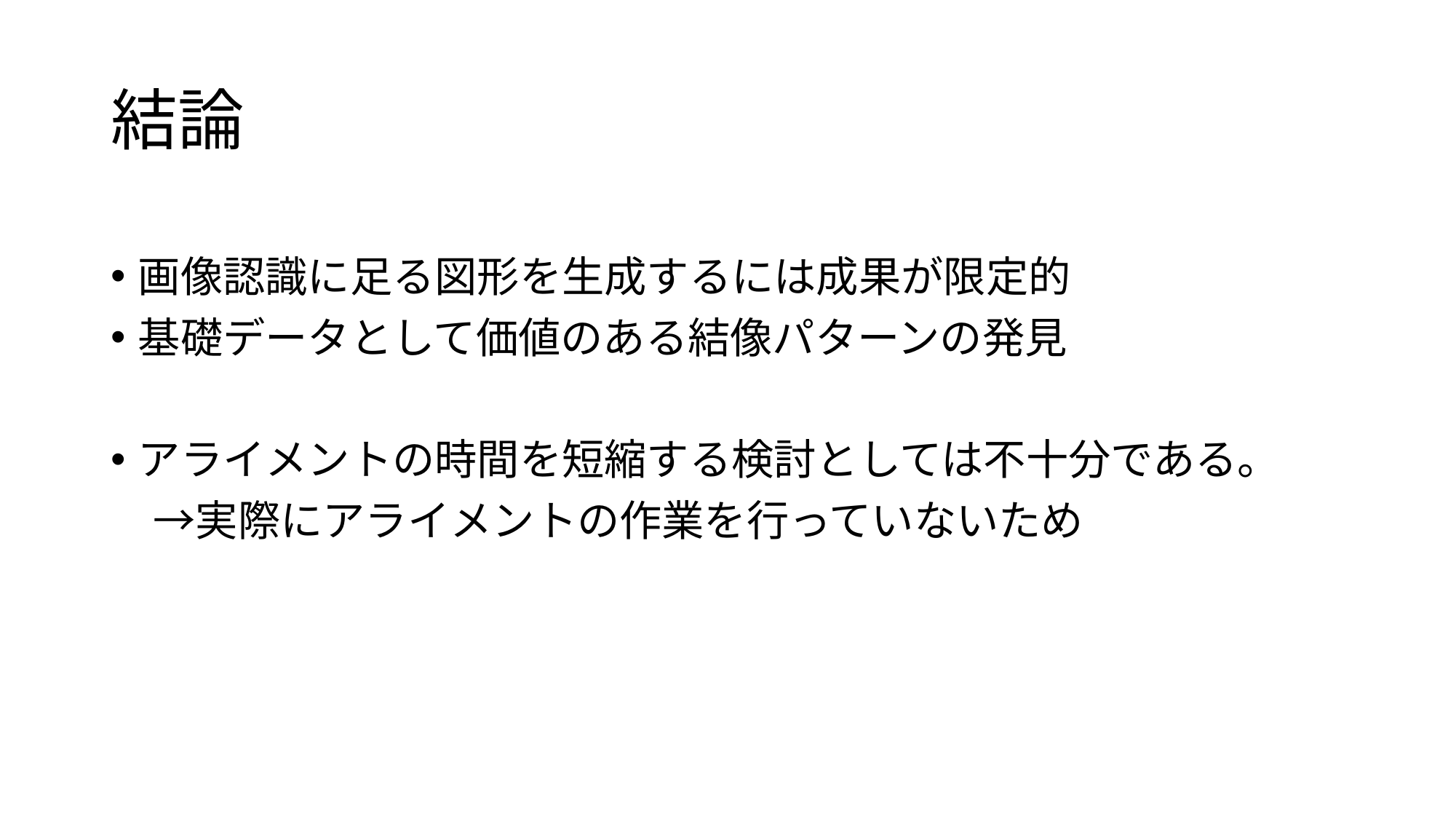

# 結論
画像認識に足る図形を生成するには成果が限定的
基礎データとして価値のある結像パターンの発見

アライメントの時間を短縮する検討としては不十分である。
　→実際にアライメントの作業を行っていないため